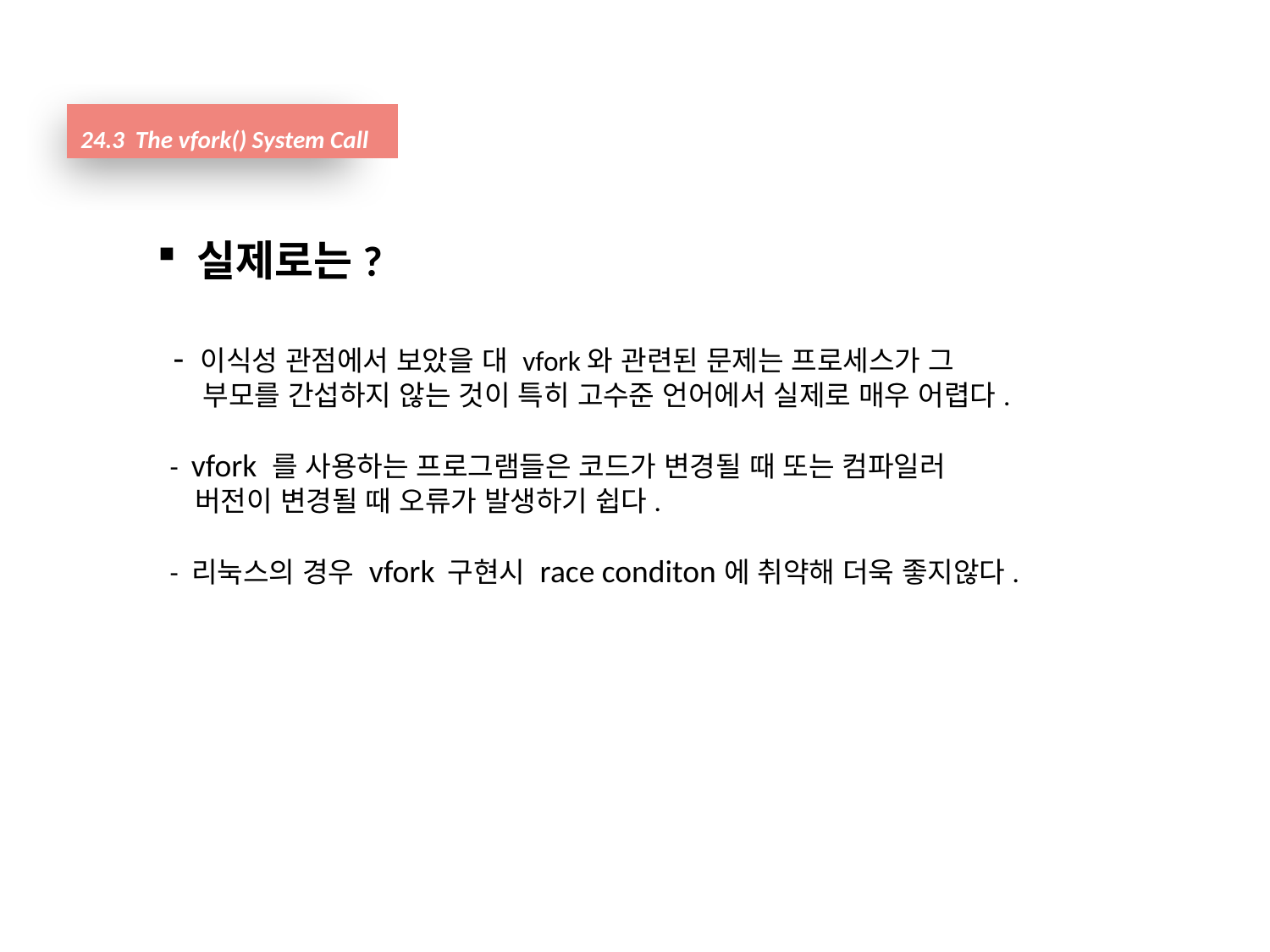

24.3  The vfork() System Call
실제로는?

  - 이식성 관점에서 보았을 대 vfork와 관련된 문제는 프로세스가 그
     부모를 간섭하지 않는 것이 특히 고수준 언어에서 실제로 매우 어렵다.

  -  vfork 를 사용하는 프로그램들은 코드가 변경될 때 또는 컴파일러
    버전이 변경될 때 오류가 발생하기 쉽다.

  - 리눅스의 경우 vfork 구현시 race conditon에 취약해 더욱 좋지않다.